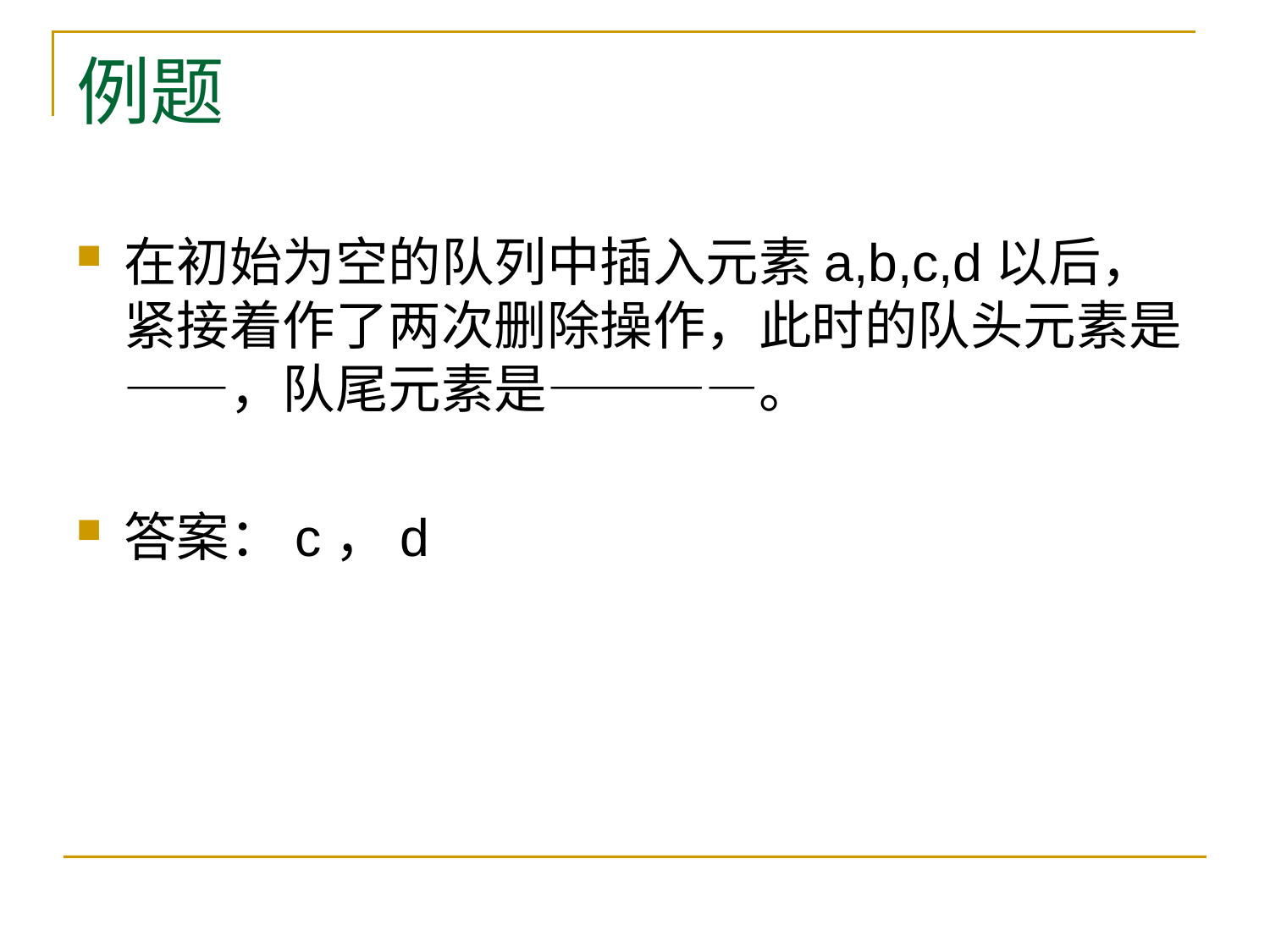

# 例题
在初始为空的队列中插入元素a,b,c,d以后，紧接着作了两次删除操作，此时的队头元素是——，队尾元素是————。

答案：c，d